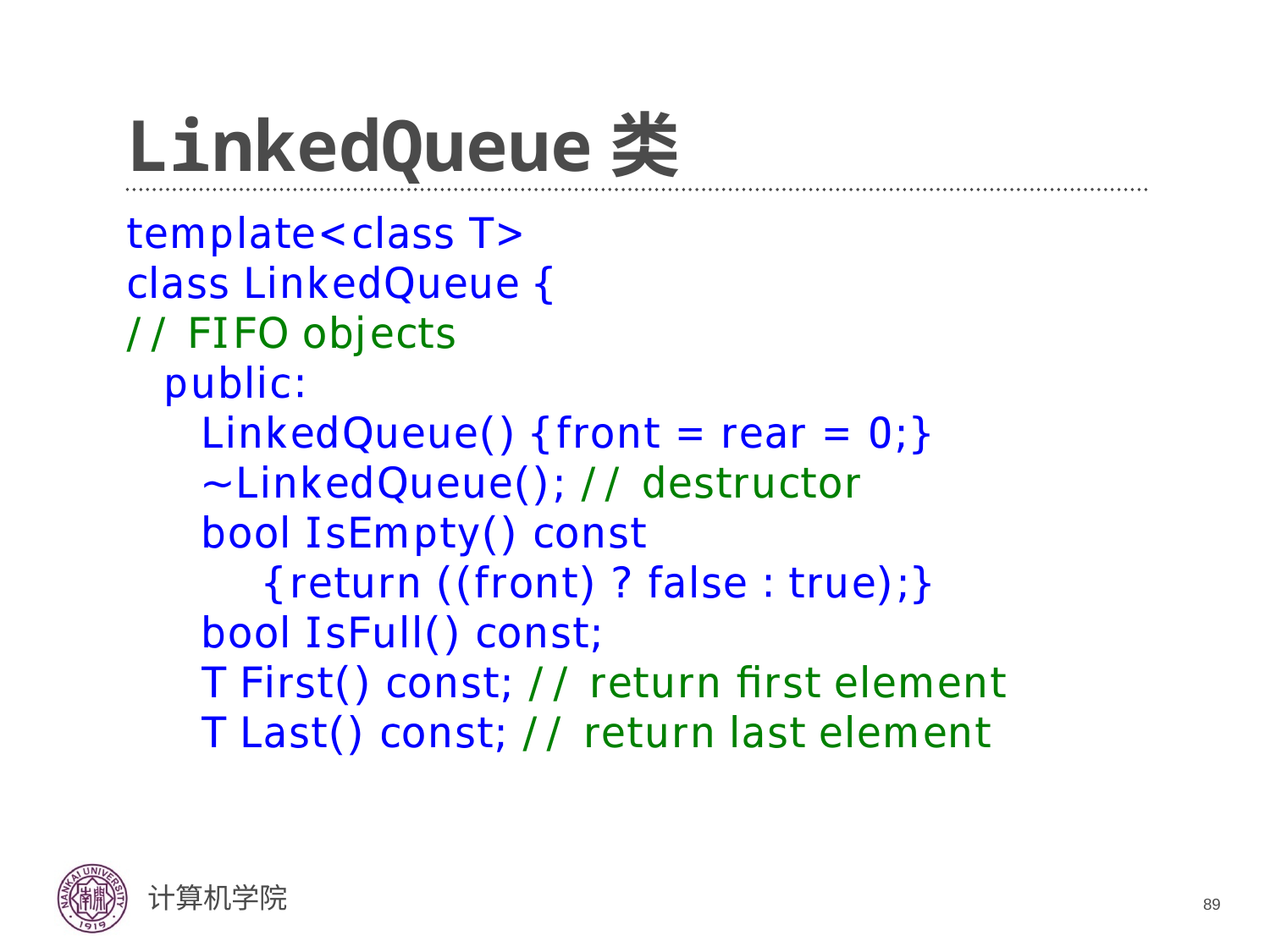

# LinkedQueue类
template<class T>
class LinkedQueue {
// FIFO objects
   public:
      LinkedQueue() {front = rear = 0;}
      ~LinkedQueue(); // destructor
      bool IsEmpty() const
           {return ((front) ? false : true);}
      bool IsFull() const;
      T First() const; // return first element
      T Last() const; // return last element

89